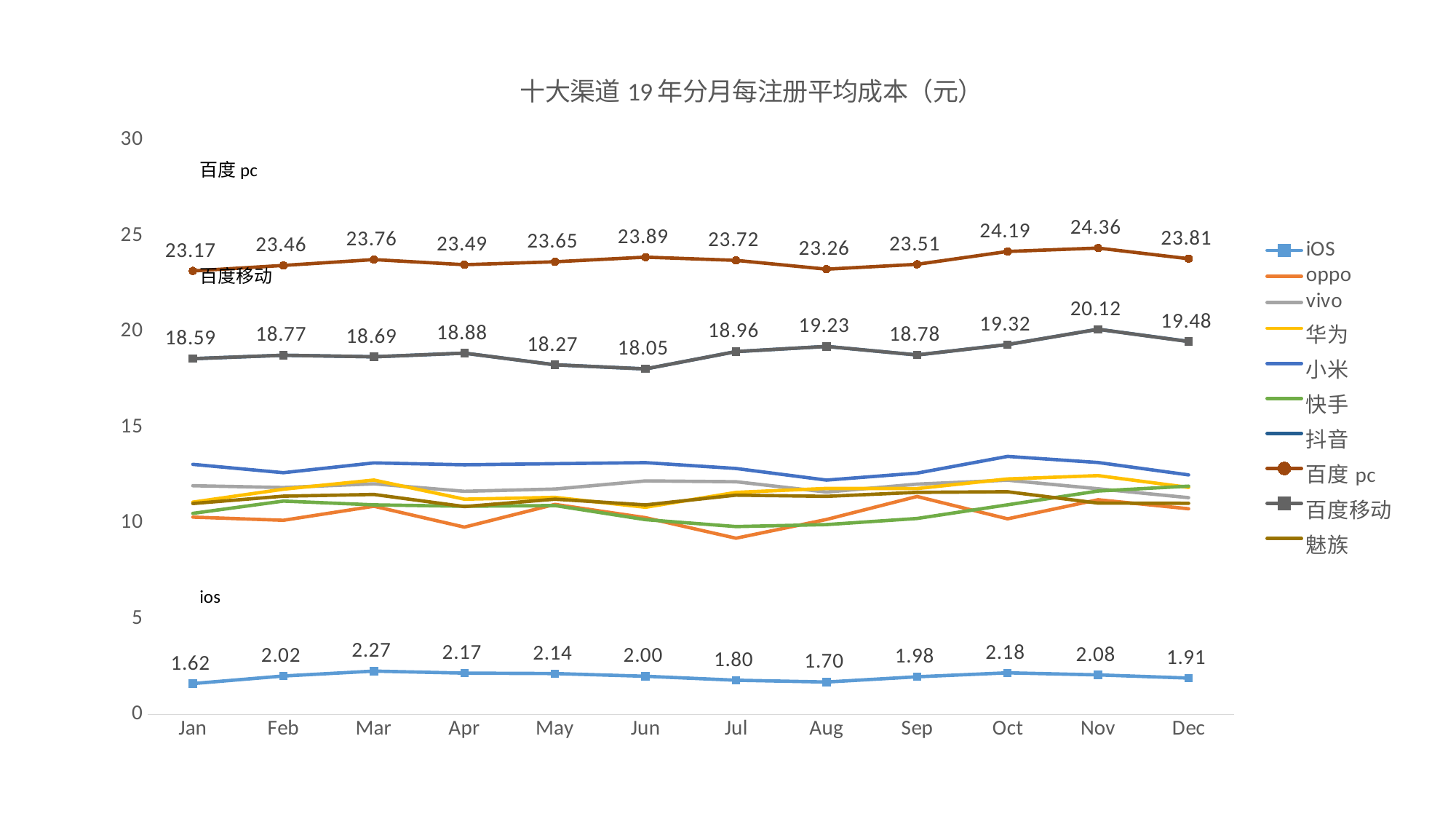

### Chart: 十大渠道19年分月每注册平均成本（元）

| Category | iOS | oppo | vivo | 华为 | 小米 | 快手 | 抖音 | 百度pc | 百度移动 | 魅族 |
|---|---|---|---|---|---|---|---|---|---|---|
| Jan | 1.62234838709677 | 10.3135280645161 | 11.9506677419355 | 11.0952451612903 | 13.0677677419355 | 10.5091477419355 | 18.5864838709677 | 23.1691193548387 | 18.5864838709677 | 11.0221903225806 |
| Feb | 2.01769964285714 | 10.1473703571429 | 11.8570321428571 | 11.7694892857143 | 12.6327892857143 | 11.1505857142857 | 18.7662642857143 | 23.4560107142857 | 18.7662642857143 | 11.4061571428571 |
| Mar | 2.27337 | 10.8808122580645 | 12.0498129032258 | 12.2473322580645 | 13.1435451612903 | 10.9536580645161 | 18.6865258064516 | 23.7607612903226 | 18.6865258064516 | 11.4958129032258 |
| Apr | 2.16717133333333 | 9.78998133333334 | 11.66098 | 11.2490966666667 | 13.04431 | 10.8789333333333 | 18.87681 | 23.4940033333333 | 18.87681 | 10.8640666666667 |
| May | 2.14481935483871 | 10.9772180645161 | 11.7784516129032 | 11.3435967741935 | 13.1041322580645 | 10.9173322580645 | 18.2676838709677 | 23.6454516129032 | 18.2676838709677 | 11.2480612903226 |
| Jun | 2.00441433333333 | 10.2836656666667 | 12.20353 | 10.8272633333333 | 13.15704 | 10.1813846666667 | 18.05375 | 23.8897333333333 | 18.05375 | 10.9506066666667 |
| Jul | 1.79769806451613 | 9.21011161290323 | 12.1605548387097 | 11.6037483870968 | 12.851835483871 | 9.82027645161291 | 18.9569612903226 | 23.7204322580645 | 18.9569612903226 | 11.4606032258064 |
| Aug | 1.70268806451613 | 10.1899241935484 | 11.6208225806452 | 11.8100193548387 | 12.2462290322581 | 9.92277451612903 | 19.2272806451613 | 23.2609935483871 | 19.2272806451613 | 11.3973516129032 |
| Sep | 1.977077 | 11.3916566666667 | 12.03586 | 11.8029833333333 | 12.60939 | 10.2421283333333 | 18.78336 | 23.51462 | 18.78336 | 11.6064966666667 |
| Oct | 2.18254696057348 | 10.2225120839833 | 12.2417675007537 | 12.3055688720502 | 13.4820129032258 | 10.9547953867499 | 19.3253682971973 | 24.1855658357771 | 19.3226124406573 | 11.6371774193548 |
| Nov | 2.07564866666667 | 11.2200066666667 | 11.7930866666667 | 12.4785566666667 | 13.1646633333333 | 11.6749 | 20.1215966666667 | 24.3634733333333 | 20.1215966666667 | 11.04392 |
| Dec | 1.90928996223465 | 10.7490755944903 | 11.3280194502741 | 11.8638317230184 | 12.518163500636 | 11.9283546206719 | 19.4887978035248 | 23.8061598085328 | 19.4825581038107 | 11.0335040687445 |
百度pc
百度移动
ios